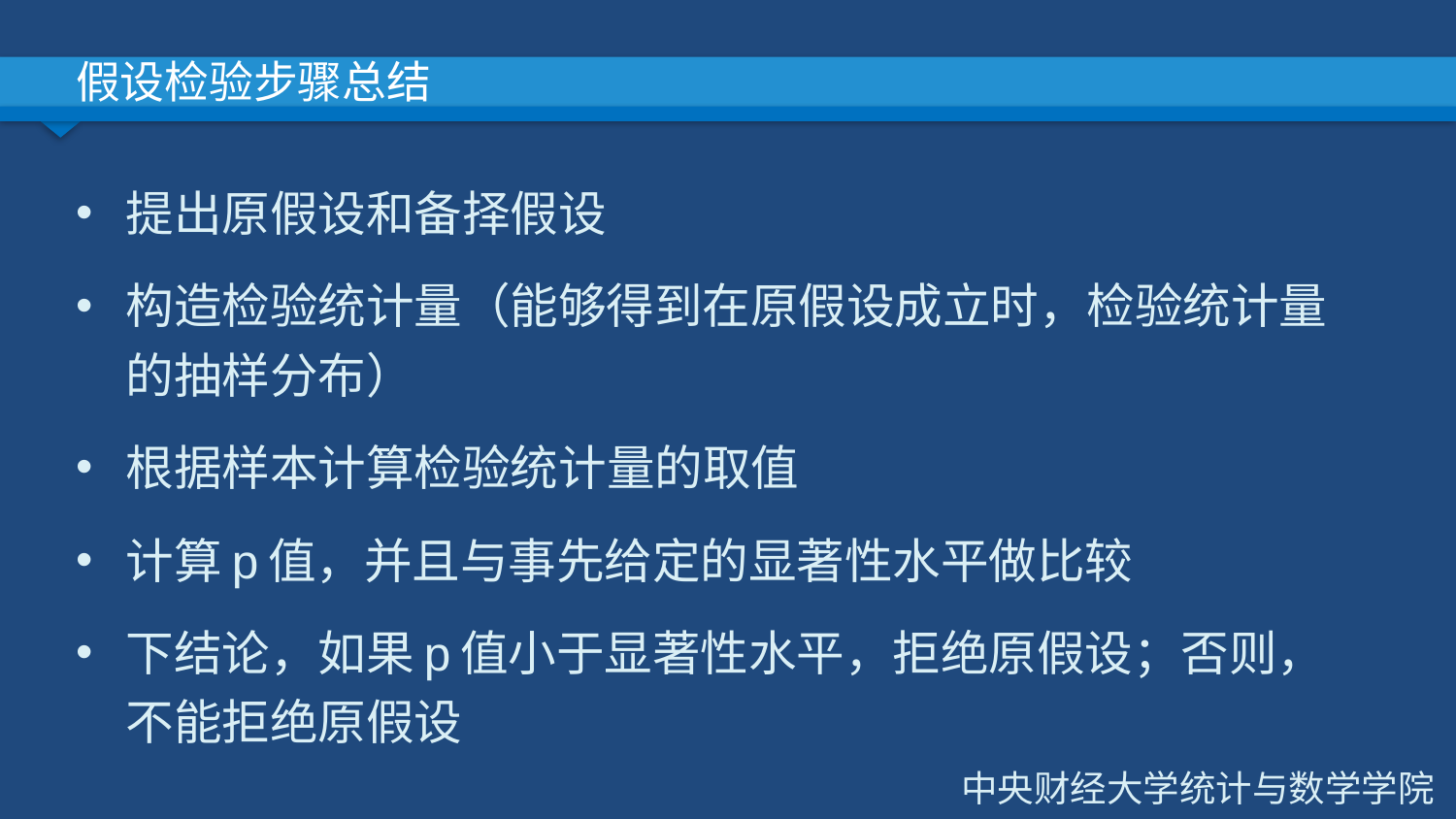

# 假设检验步骤总结
提出原假设和备择假设
构造检验统计量（能够得到在原假设成立时，检验统计量的抽样分布）
根据样本计算检验统计量的取值
计算p值，并且与事先给定的显著性水平做比较
下结论，如果p值小于显著性水平，拒绝原假设；否则，不能拒绝原假设